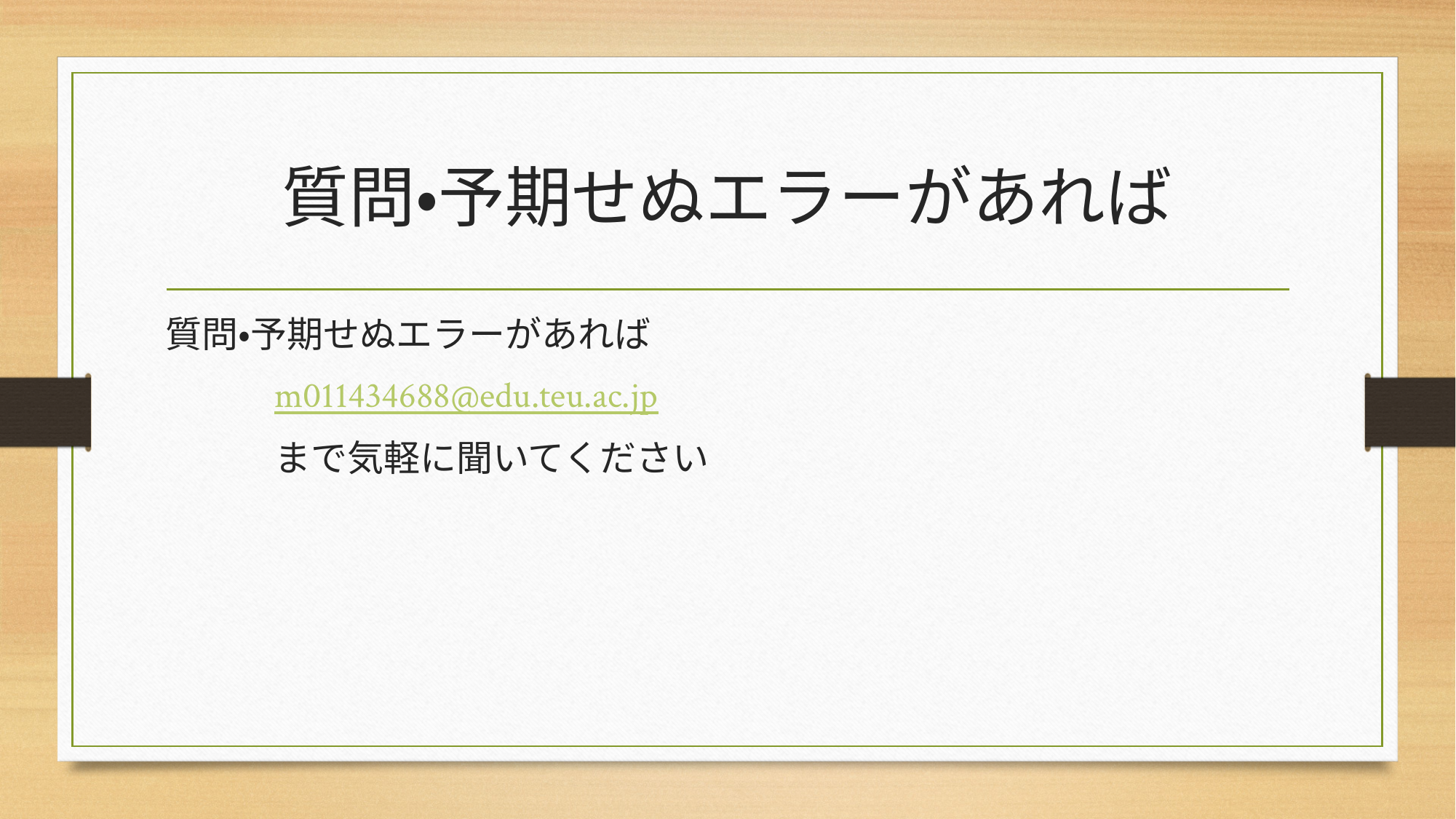

# 質問・予期せぬエラーがあれば
質問・予期せぬエラーがあれば
	m011434688@edu.teu.ac.jp
	まで気軽に聞いてください